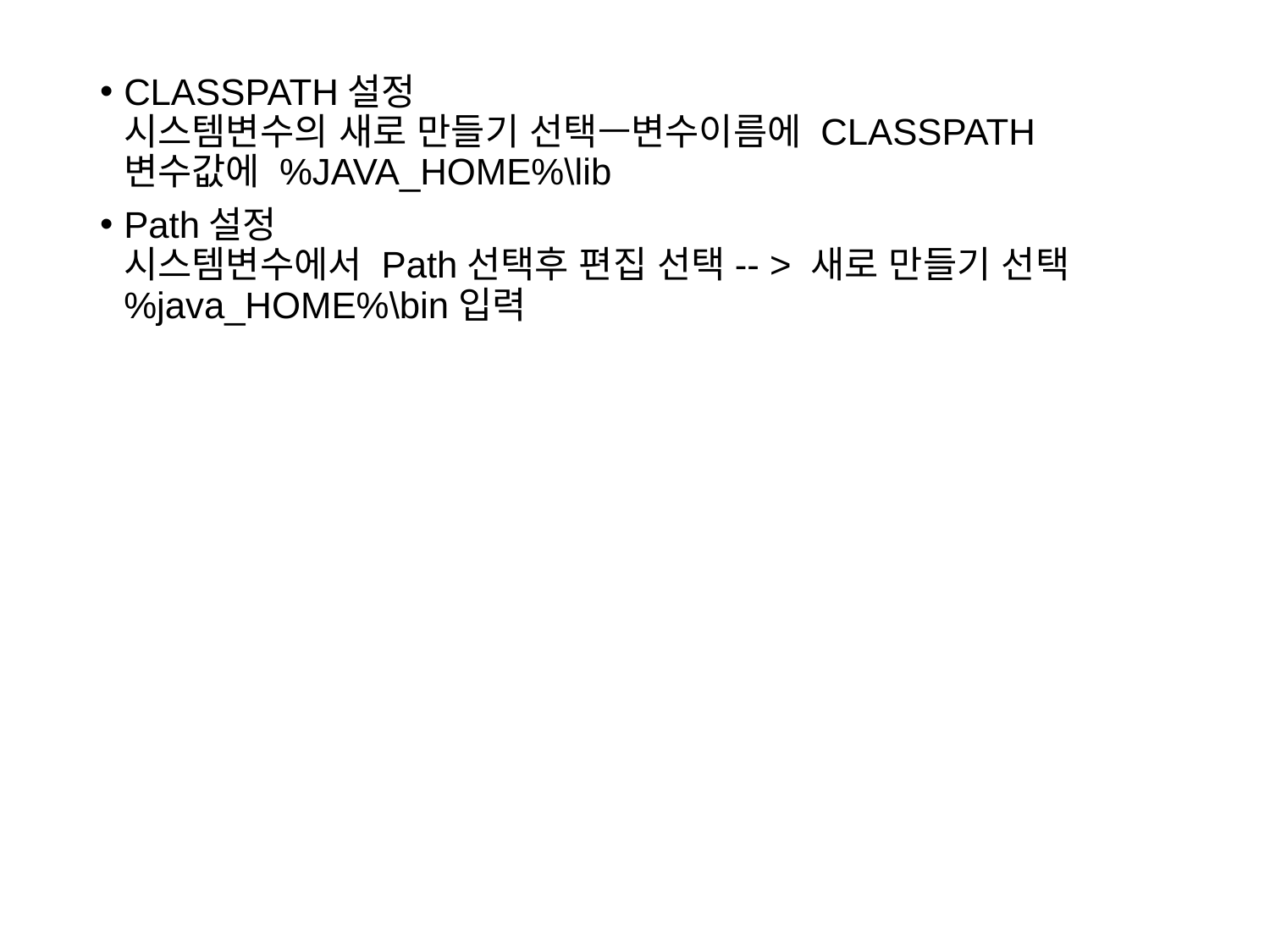

CLASSPATH설정
시스템변수의 새로 만들기 선택—변수이름에 CLASSPATH 변수값에 %JAVA_HOME%\lib
Path설정
시스템변수에서 Path선택후 편집 선택-- > 새로 만들기 선택
%java_HOME%\bin입력